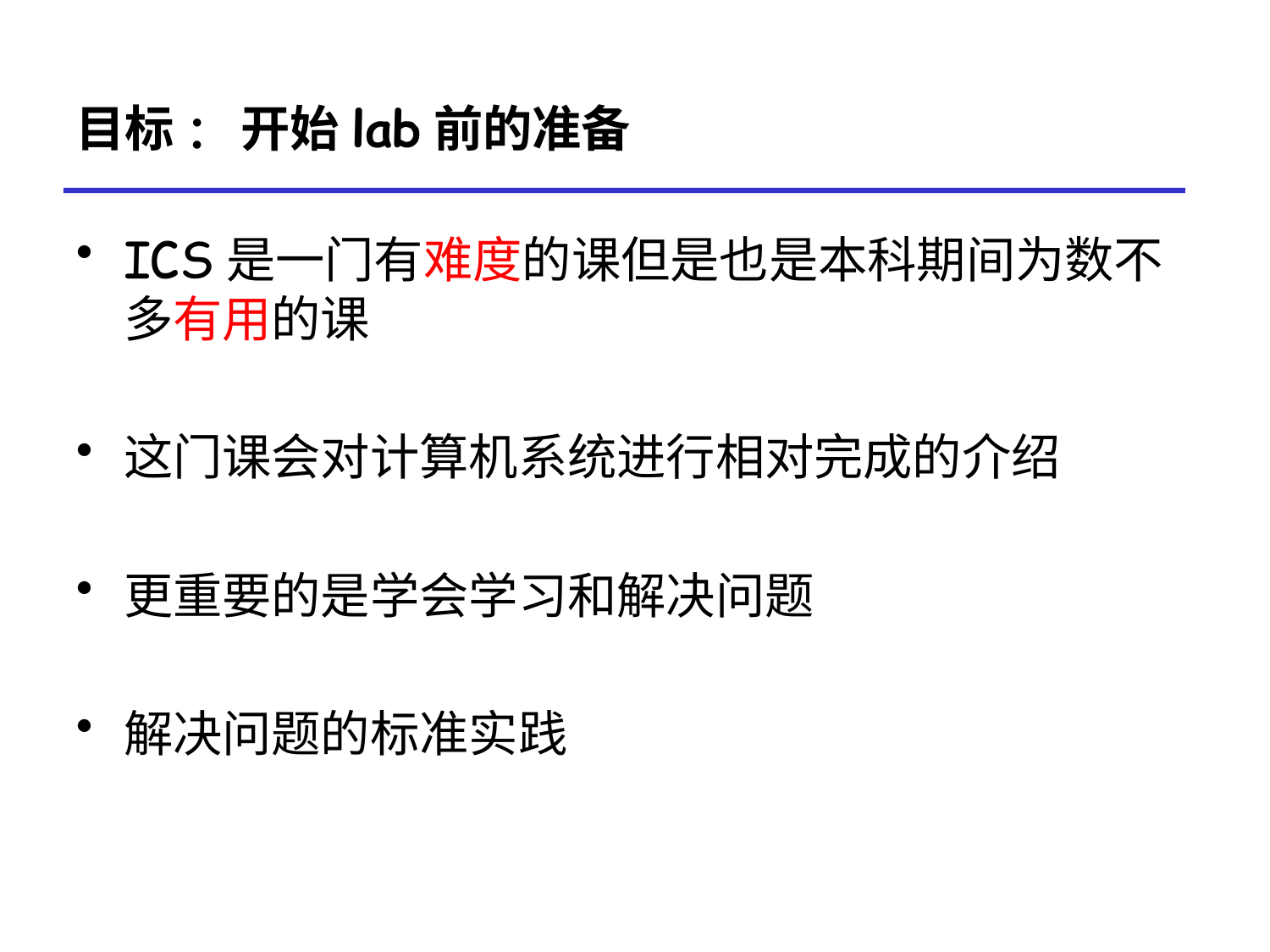

# 目标: 开始lab前的准备
ICS是一门有难度的课但是也是本科期间为数不多有用的课

这门课会对计算机系统进行相对完成的介绍

更重要的是学会学习和解决问题

解决问题的标准实践